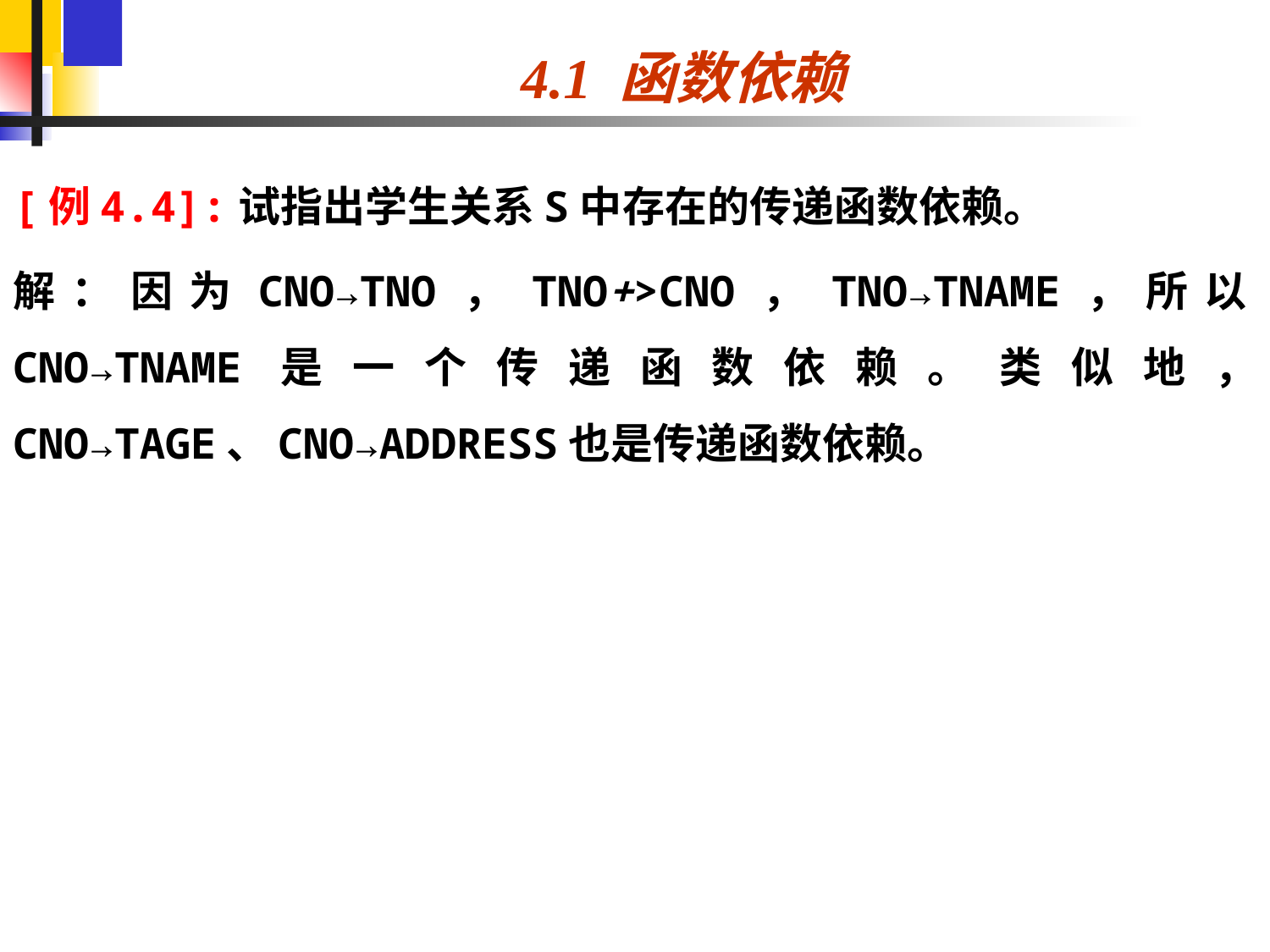

# 4.1 函数依赖
[例4.4]:试指出学生关系S中存在的传递函数依赖。
解：因为CNO→TNO，TNO+>CNO，TNO→TNAME，所以CNO→TNAME是一个传递函数依赖。类似地， CNO→TAGE、CNO→ADDRESS也是传递函数依赖。